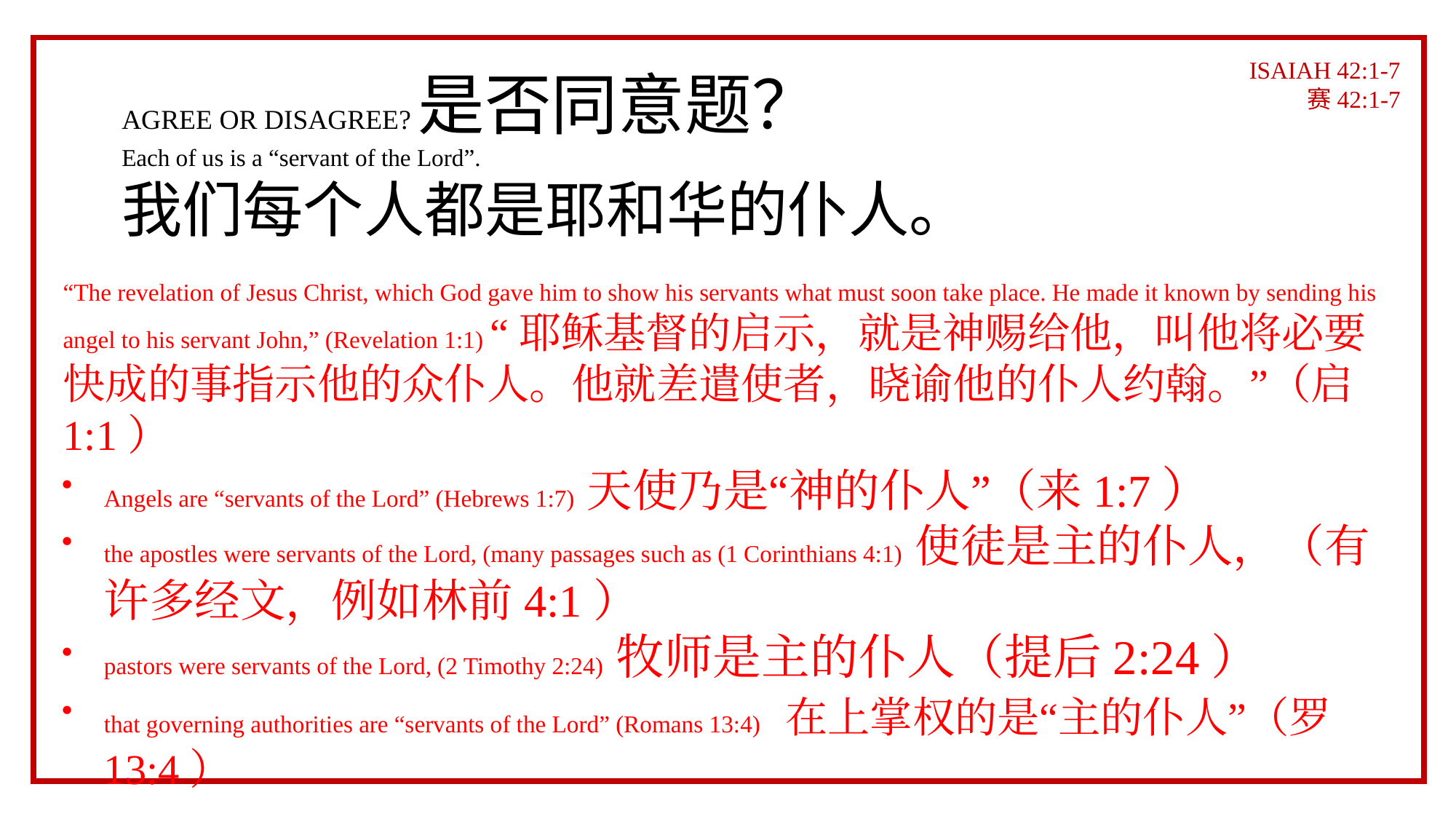

ISAIAH 42:1-7
赛42:1-7
AGREE OR DISAGREE?是否同意题？
Each of us is a “servant of the Lord”.
我们每个人都是耶和华的仆人。
“The revelation of Jesus Christ, which God gave him to show his servants what must soon take place. He made it known by sending his angel to his servant John,” (Revelation 1:1) “耶稣基督的启示，就是神赐给他，叫他将必要快成的事指示他的众仆人。他就差遣使者，晓谕他的仆人约翰。”（启1:1）
Angels are “servants of the Lord” (Hebrews 1:7) 天使乃是“神的仆人”（来1:7）
the apostles were servants of the Lord, (many passages such as (1 Corinthians 4:1) 使徒是主的仆人，（有许多经文，例如林前4:1）
pastors were servants of the Lord, (2 Timothy 2:24) 牧师是主的仆人（提后2:24）
that governing authorities are “servants of the Lord” (Romans 13:4) 在上掌权的是“主的仆人”（罗13:4）